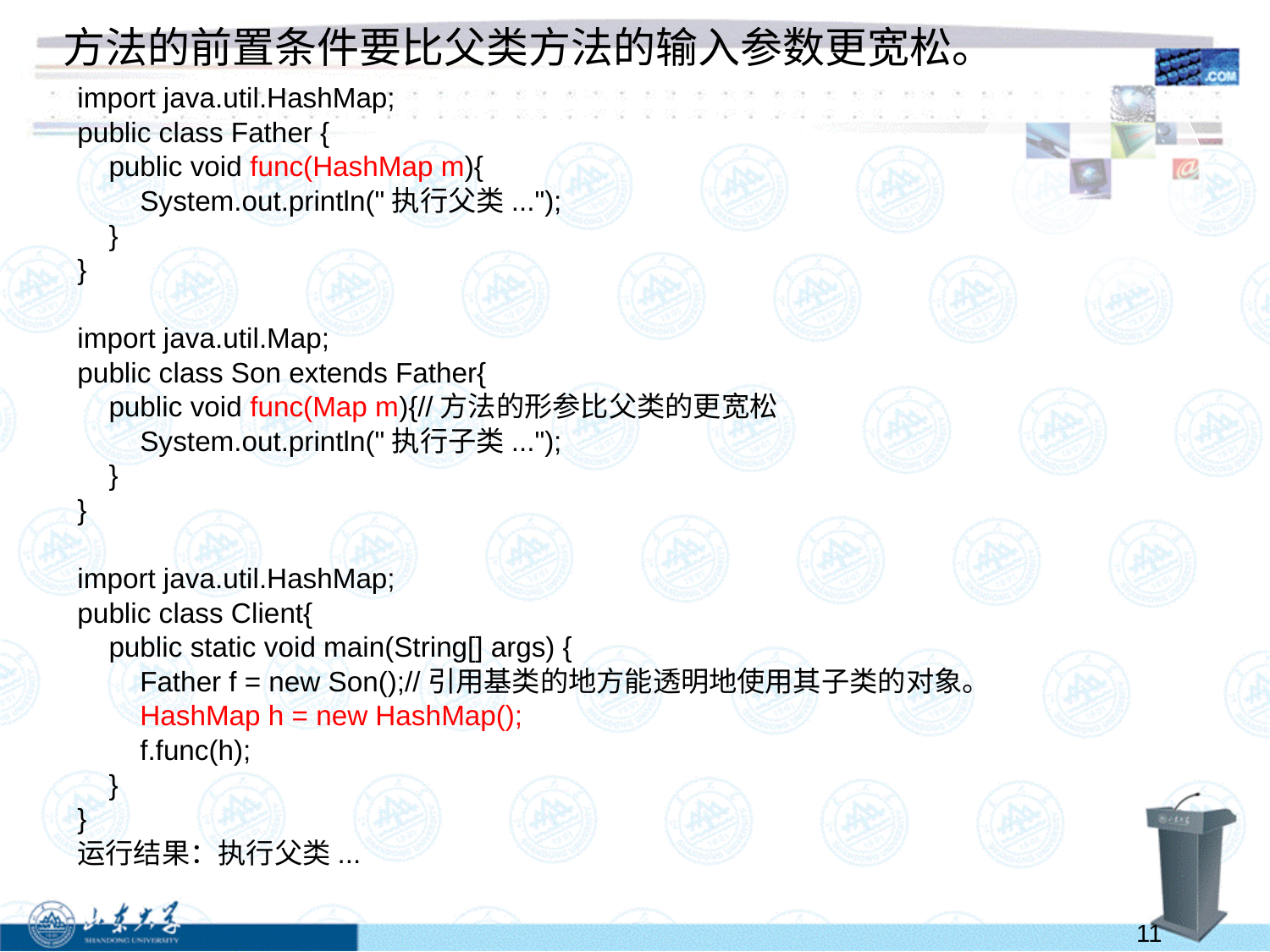

方法的前置条件要比父类方法的输入参数更宽松。
import java.util.HashMap;
public class Father {
    public void func(HashMap m){
        System.out.println("执行父类...");
    }
}

import java.util.Map;
public class Son extends Father{
    public void func(Map m){//方法的形参比父类的更宽松
        System.out.println("执行子类...");
    }
}

import java.util.HashMap;
public class Client{
    public static void main(String[] args) {
        Father f = new Son();//引用基类的地方能透明地使用其子类的对象。
        HashMap h = new HashMap();
        f.func(h);
    }
}
运行结果：执行父类...

11